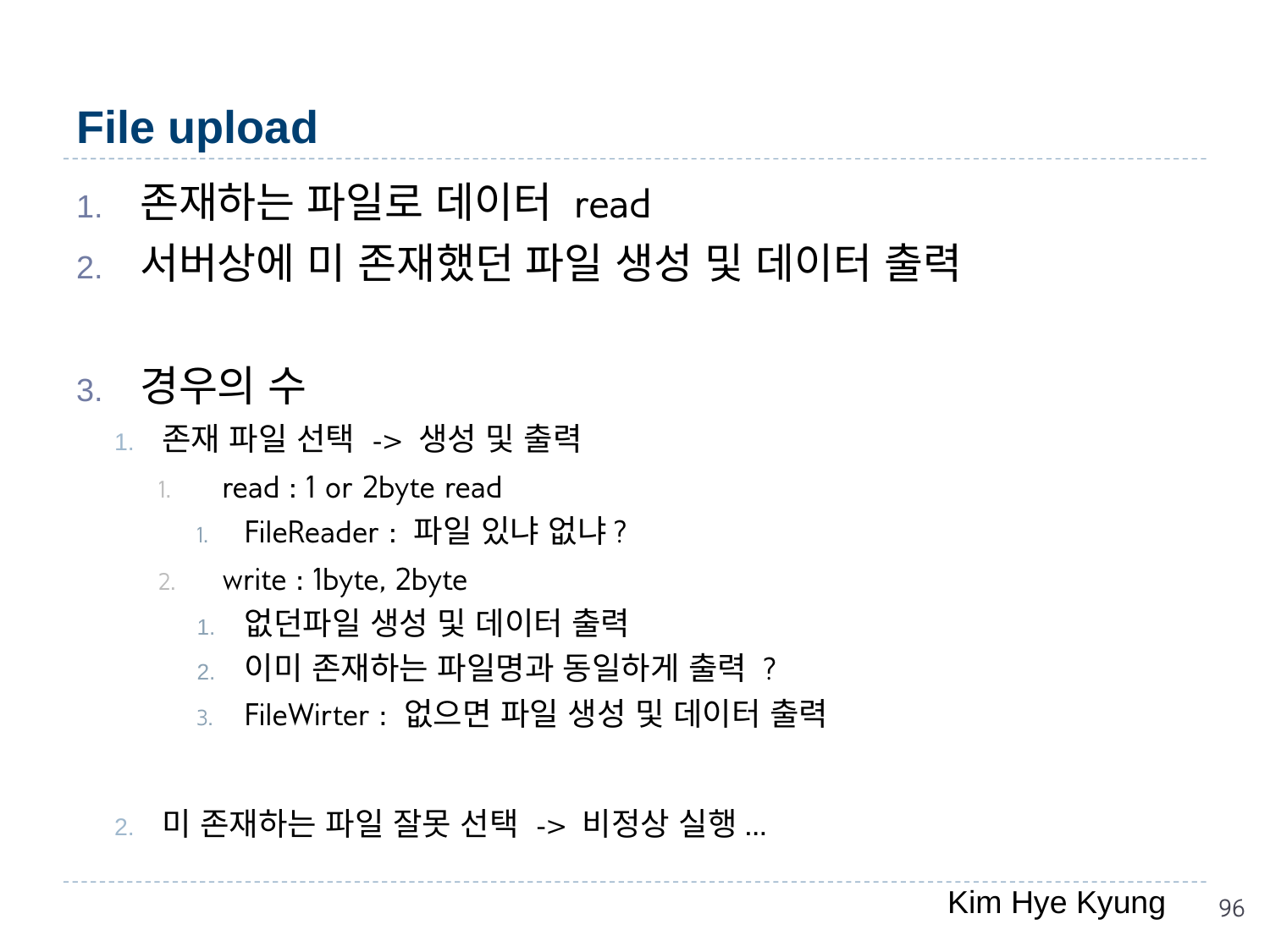

# File upload
존재하는 파일로 데이터 read
서버상에 미 존재했던 파일 생성 및 데이터 출력

경우의 수
존재 파일 선택 -> 생성 및 출력
read : 1 or 2byte read
FileReader : 파일 있냐 없냐?
write : 1byte, 2byte
없던파일 생성 및 데이터 출력
이미 존재하는 파일명과 동일하게 출력 ?
FileWirter : 없으면 파일 생성 및 데이터 출력

미 존재하는 파일 잘못 선택 -> 비정상 실행...

96